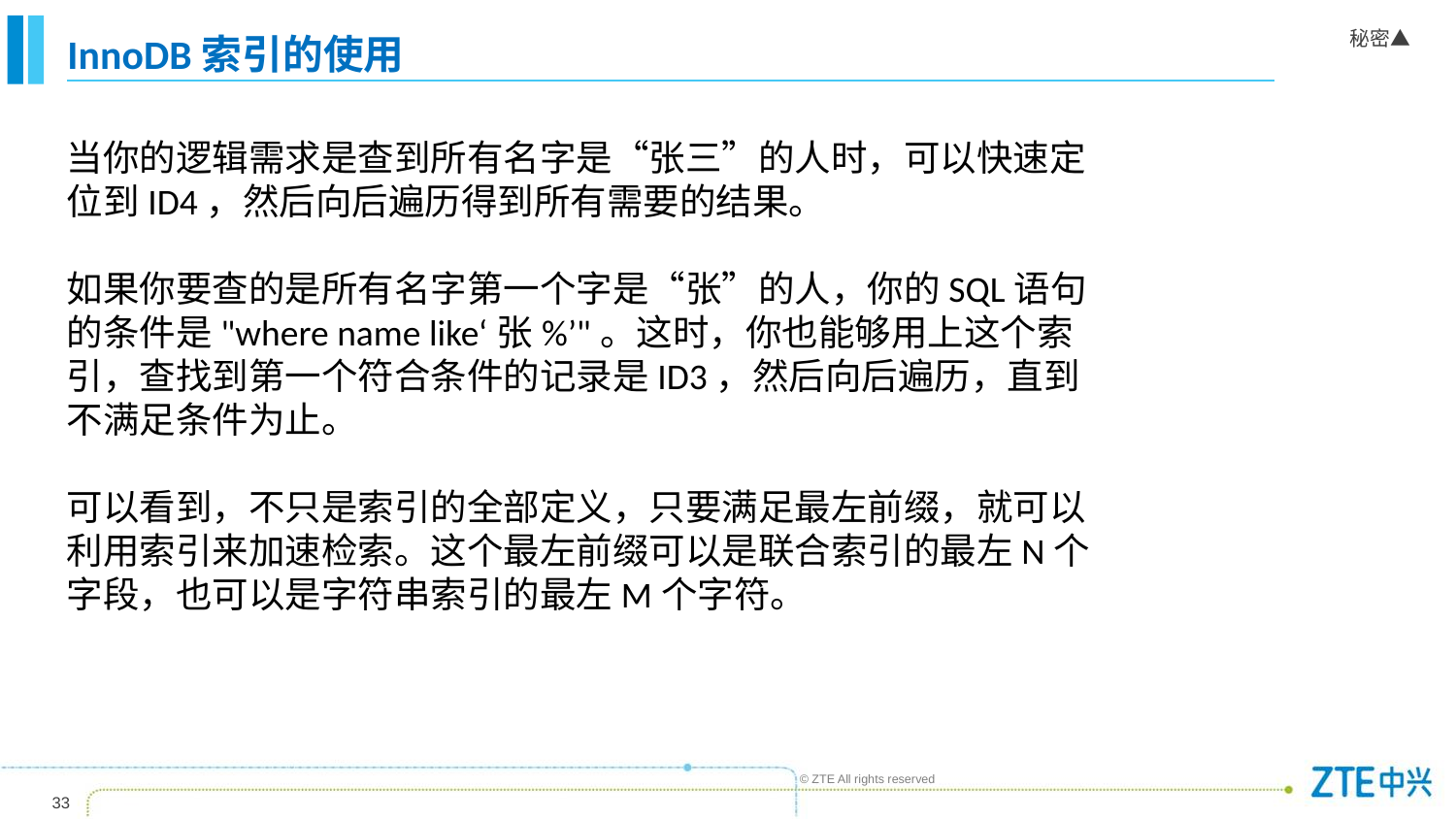

# InnoDB索引的使用
当你的逻辑需求是查到所有名字是“张三”的人时，可以快速定位到ID4，然后向后遍历得到所有需要的结果。

如果你要查的是所有名字第一个字是“张”的人，你的SQL语句的条件是"where name like‘张%’"。这时，你也能够用上这个索引，查找到第一个符合条件的记录是ID3，然后向后遍历，直到不满足条件为止。

可以看到，不只是索引的全部定义，只要满足最左前缀，就可以利用索引来加速检索。这个最左前缀可以是联合索引的最左N个字段，也可以是字符串索引的最左M个字符。